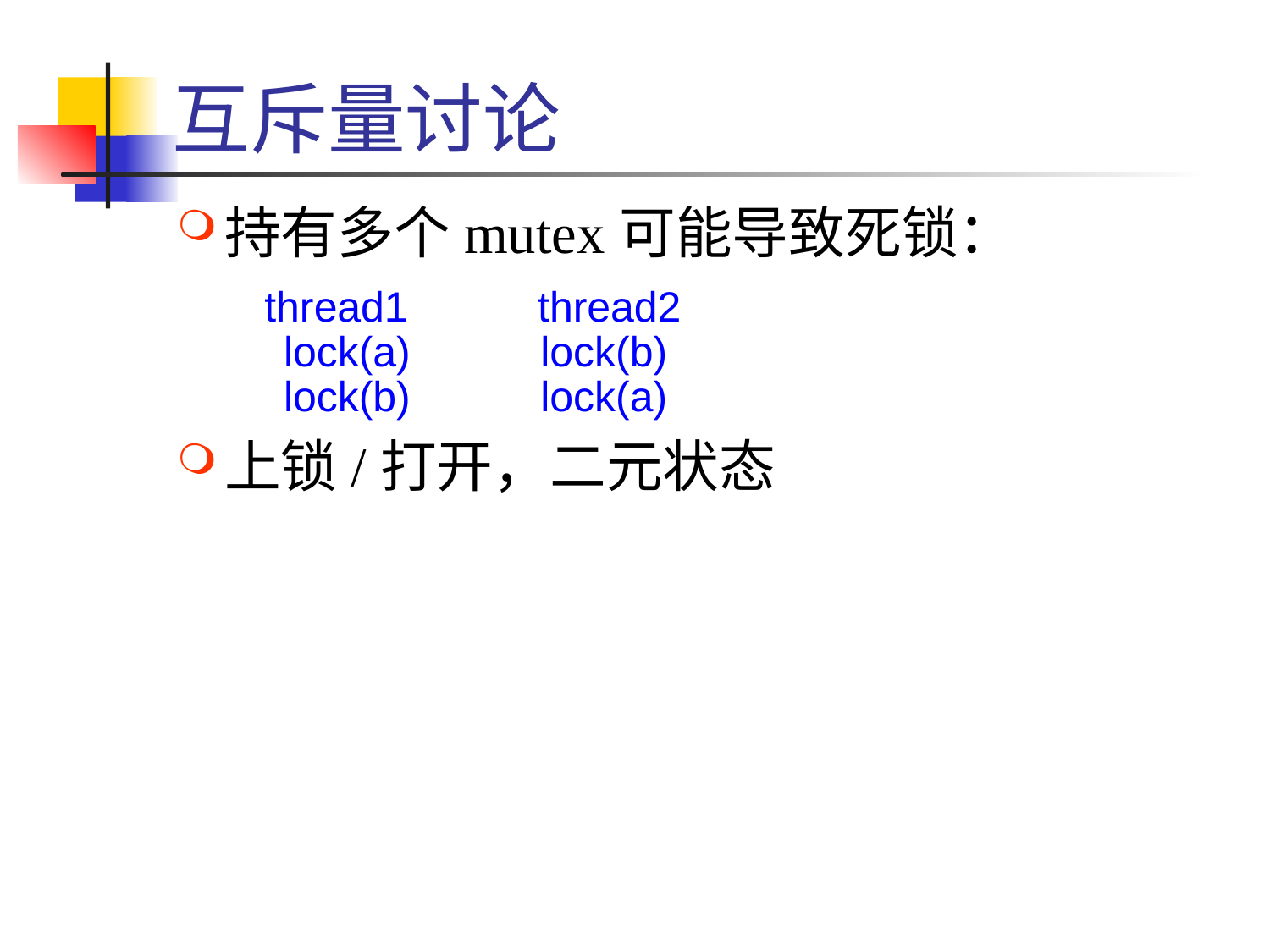

# 互斥量讨论
持有多个mutex可能导致死锁：
	     thread1           thread2
         lock(a)           lock(b)
         lock(b)           lock(a)
上锁/打开，二元状态